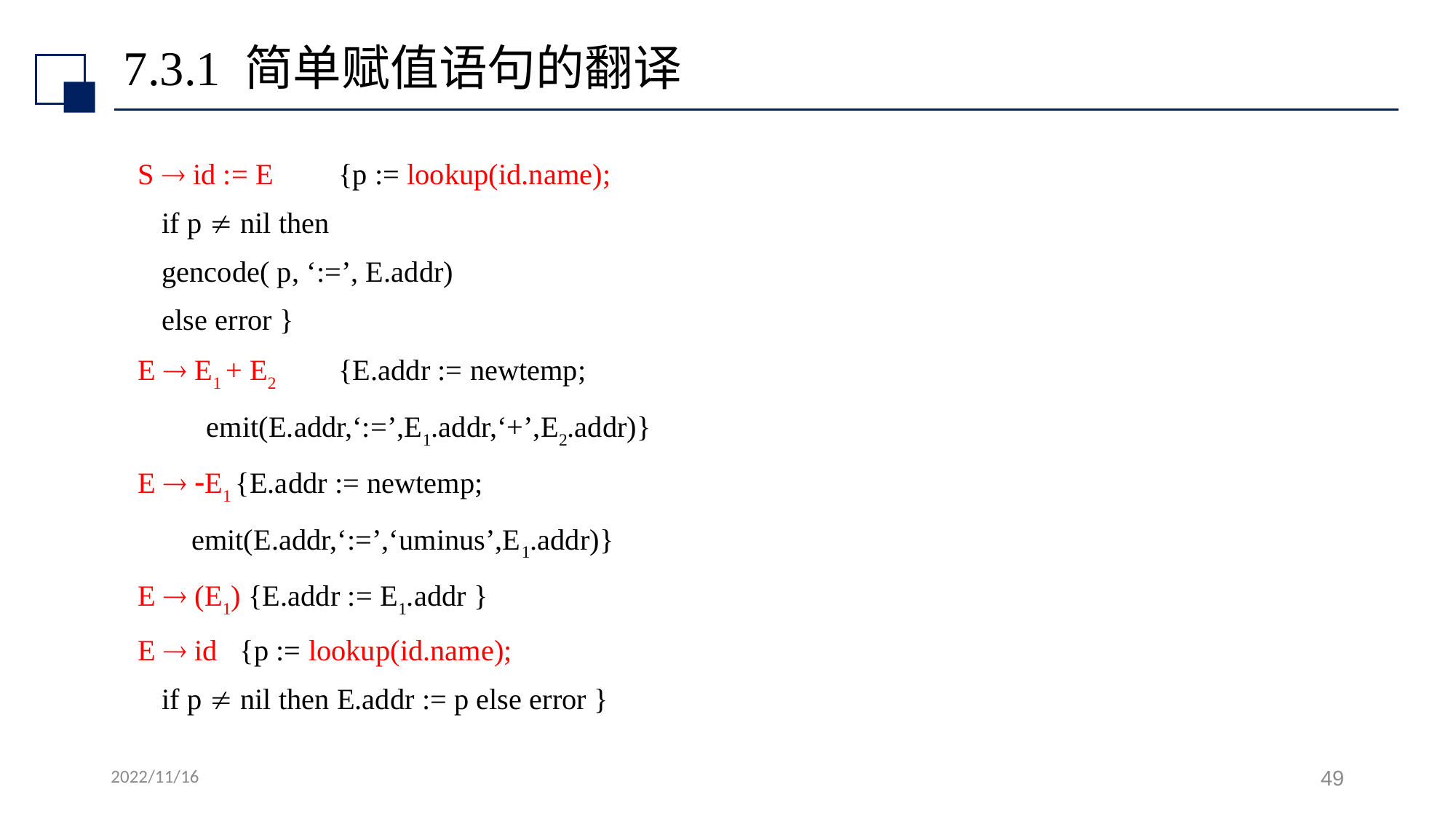

# 7.3.1 简单赋值语句的翻译
S → id := E 	{p := lookup(id.name);
				if p ≠ nil then
					gencode( p, ‘:=’, E.addr)
				else error }
E → E1 + E2	{E.addr := newtemp;
 	      emit(E.addr,‘:=’,E1.addr,‘+’,E2.addr)}
E → −E1 {E.addr := newtemp;
		    emit(E.addr,‘:=’,‘uminus’,E1.addr)}
E → (E1) {E.addr := E1.addr }
E → id   {p := lookup(id.name);
		if p ≠ nil then E.addr := p else error }
2022/11/16
49